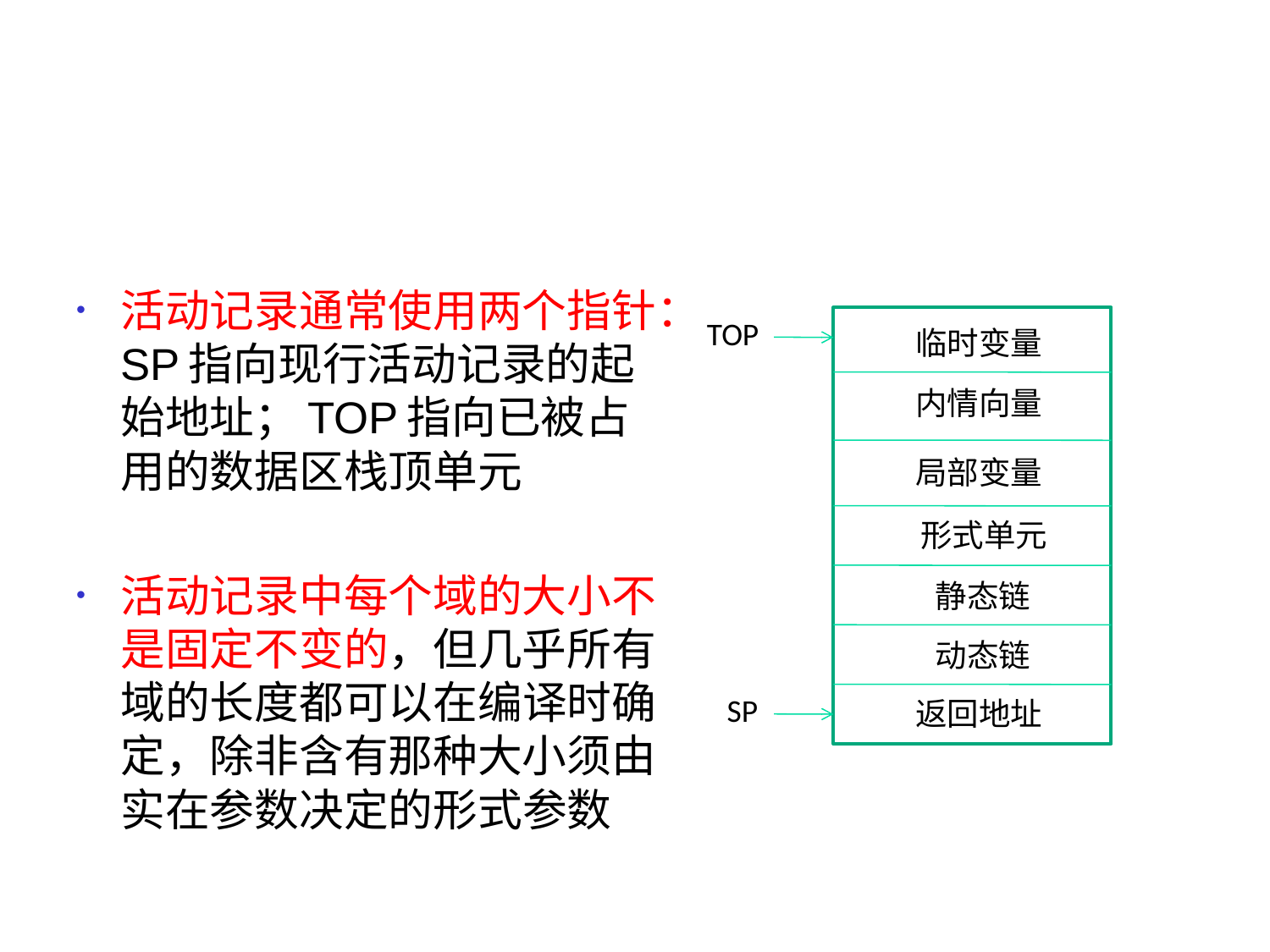

活动记录通常使用两个指针：SP指向现行活动记录的起始地址；TOP指向已被占用的数据区栈顶单元

活动记录中每个域的大小不是固定不变的，但几乎所有域的长度都可以在编译时确定，除非含有那种大小须由实在参数决定的形式参数
TOP

临时变量
内情向量
局部变量
形式单元
静态链
动态链
SP
返回地址
14